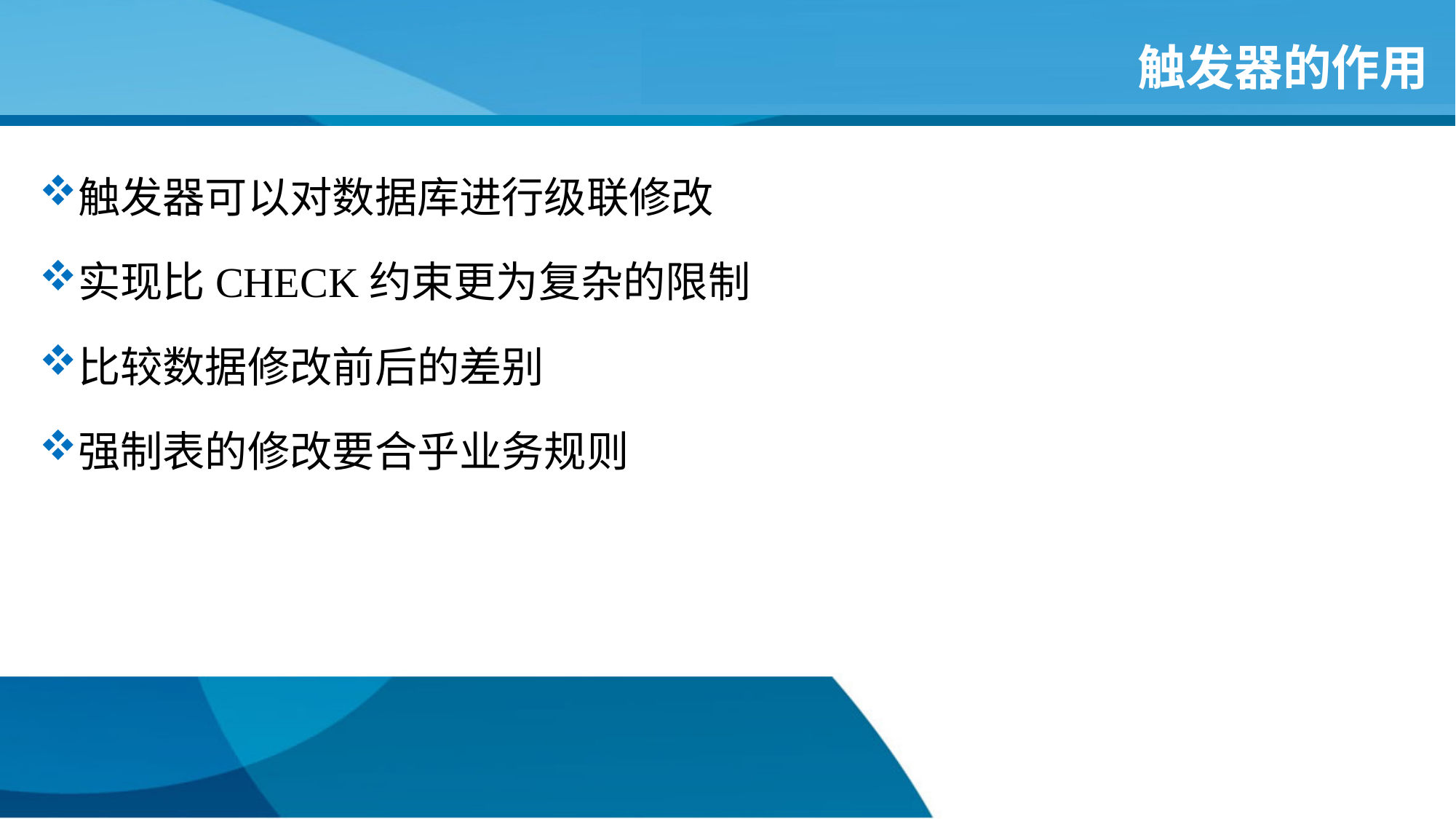

# 触发器的作用
触发器可以对数据库进行级联修改
实现比CHECK约束更为复杂的限制
比较数据修改前后的差别
强制表的修改要合乎业务规则